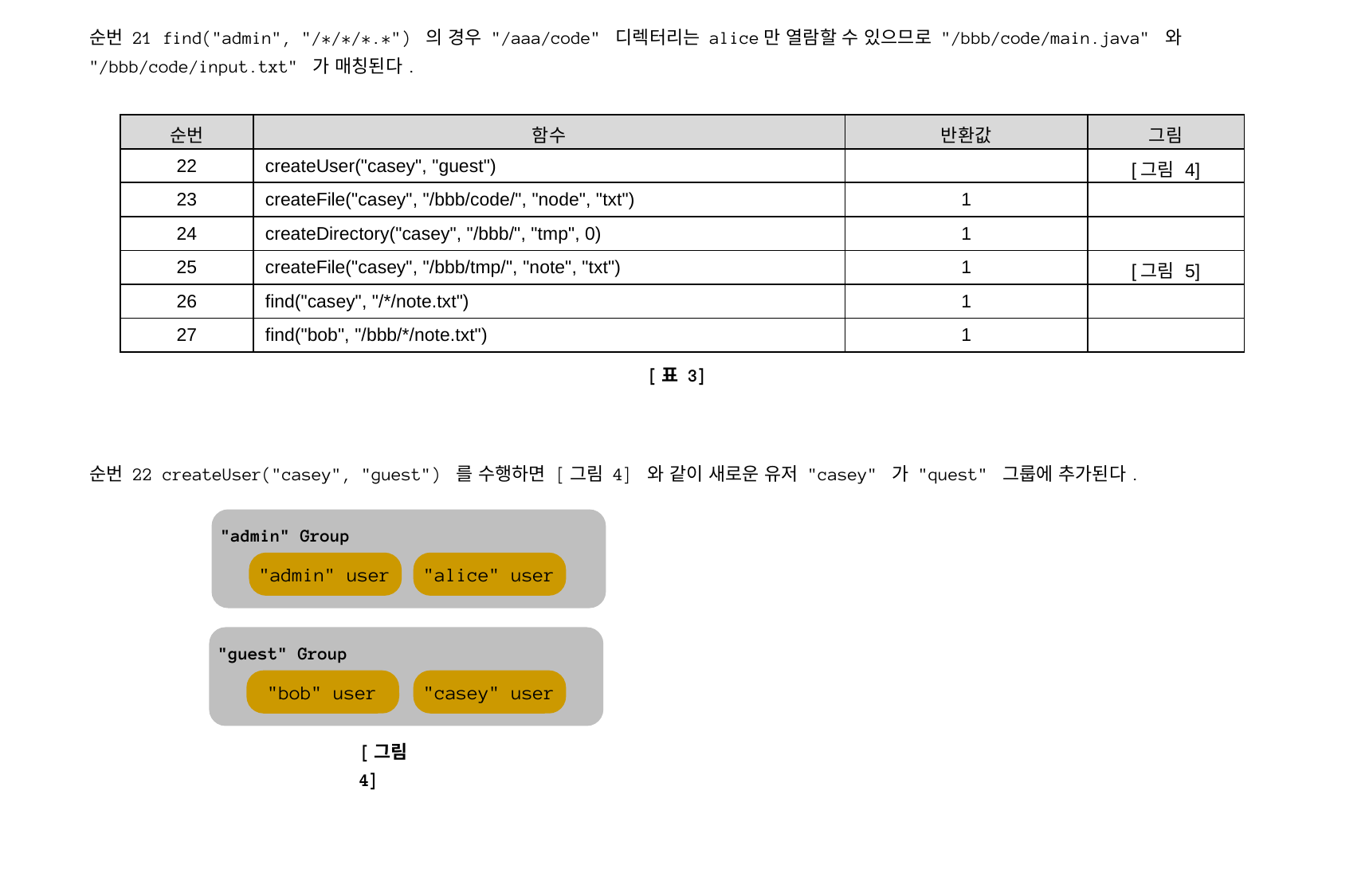

순번 21 find("admin", "/*/*/*.*") 의 경우 "/aaa/code" 디렉터리는 alice만 열람할 수 있으므로 "/bbb/code/main.java" 와
"/bbb/code/input.txt" 가 매칭된다.
| 순번 | 함수 | 반환값 | 그림 |
| --- | --- | --- | --- |
| 22 | createUser("casey", "guest") |  | [그림 4] |
| 23 | createFile("casey", "/bbb/code/", "node", "txt") | 1 |  |
| 24 | createDirectory("casey", "/bbb/", "tmp", 0) | 1 |  |
| 25 | createFile("casey", "/bbb/tmp/", "note", "txt") | 1 | [그림 5] |
| 26 | find("casey", "/\*/note.txt") | 1 |  |
| 27 | find("bob", "/bbb/\*/note.txt") | 1 |  |
[표 3]
순번 22 createUser("casey", "guest") 를 수행하면 [그림 4] 와 같이 새로운 유저 "casey" 가 "quest" 그룹에 추가된다.

"admin" Group
"admin" user
"alice" user

"guest" Group
"bob" user
"casey" user
[그림 4]